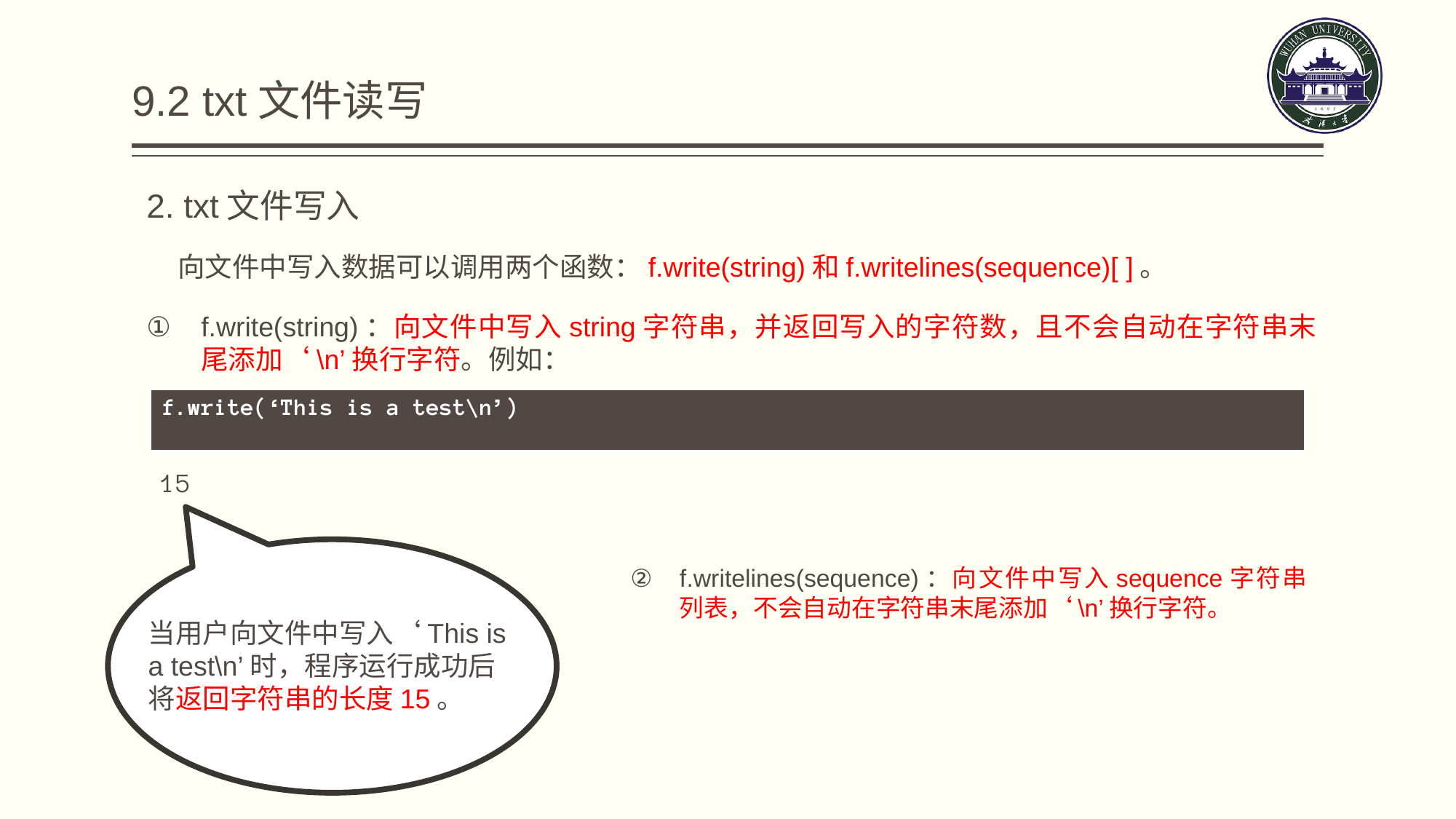

9.2 txt文件读写
2. txt文件写入

    向文件中写入数据可以调用两个函数：f.write(string)和f.writelines(sequence)[ ]。
f.write(string)：向文件中写入string字符串，并返回写入的字符数，且不会自动在字符串末尾添加‘\n’换行字符。例如：
| f.write(‘This is a test\n’) |
| --- |
15

当用户向文件中写入‘This is a test\n’时，程序运行成功后将返回字符串的长度15。
f.writelines(sequence)：向文件中写入sequence字符串列表，不会自动在字符串末尾添加‘\n’换行字符。